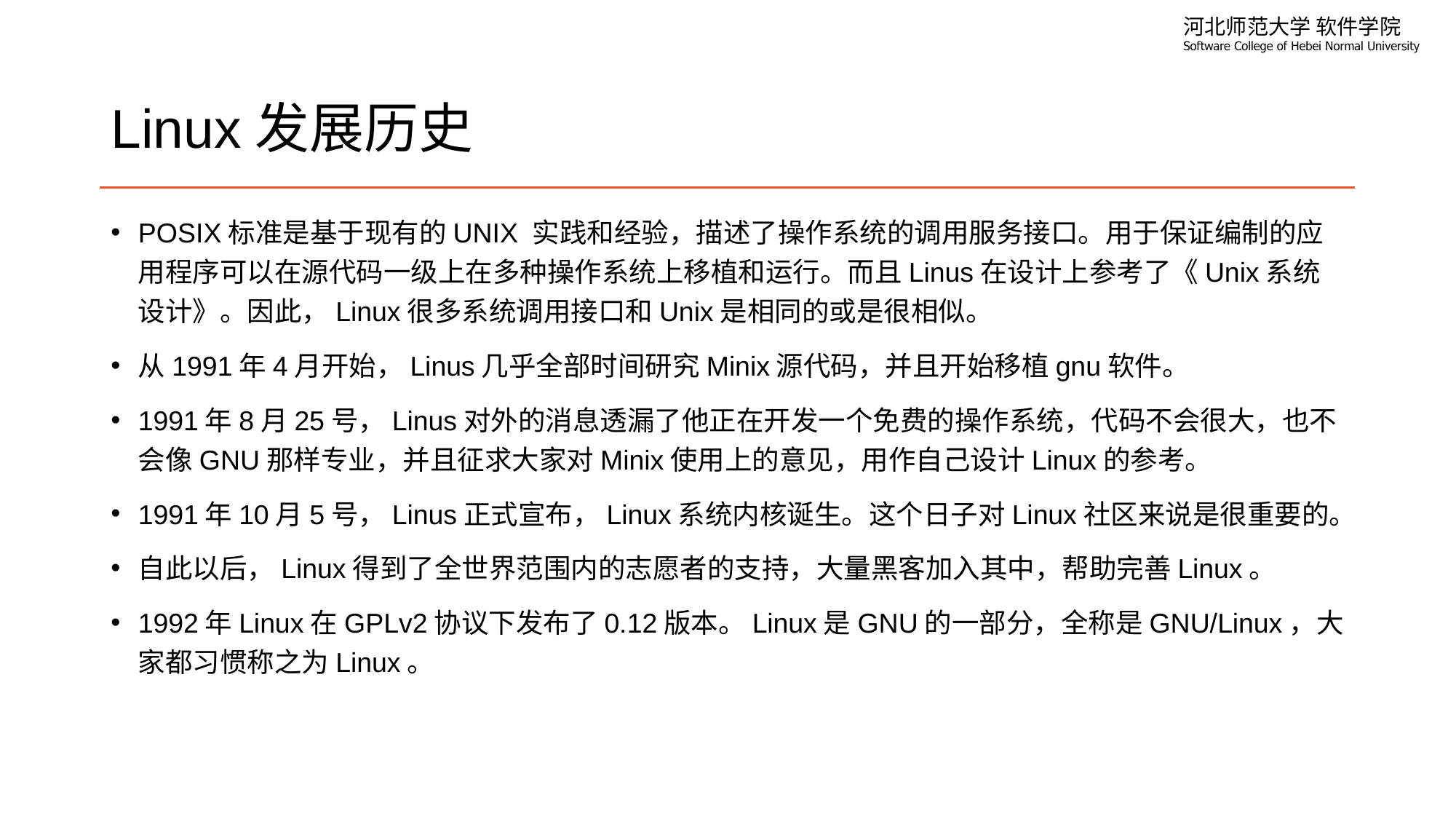

# Linux发展历史
POSIX标准是基于现有的UNIX 实践和经验，描述了操作系统的调用服务接口。用于保证编制的应用程序可以在源代码一级上在多种操作系统上移植和运行。而且Linus在设计上参考了《Unix系统设计》。因此，Linux很多系统调用接口和Unix是相同的或是很相似。
从1991年4月开始，Linus几乎全部时间研究Minix源代码，并且开始移植gnu软件。
1991年8月25号，Linus对外的消息透漏了他正在开发一个免费的操作系统，代码不会很大，也不会像GNU那样专业，并且征求大家对Minix使用上的意见，用作自己设计Linux的参考。
1991年10月5号，Linus正式宣布，Linux系统内核诞生。这个日子对Linux社区来说是很重要的。
自此以后，Linux得到了全世界范围内的志愿者的支持，大量黑客加入其中，帮助完善Linux。
1992年Linux在GPLv2协议下发布了0.12版本。Linux是GNU的一部分，全称是GNU/Linux，大家都习惯称之为Linux。